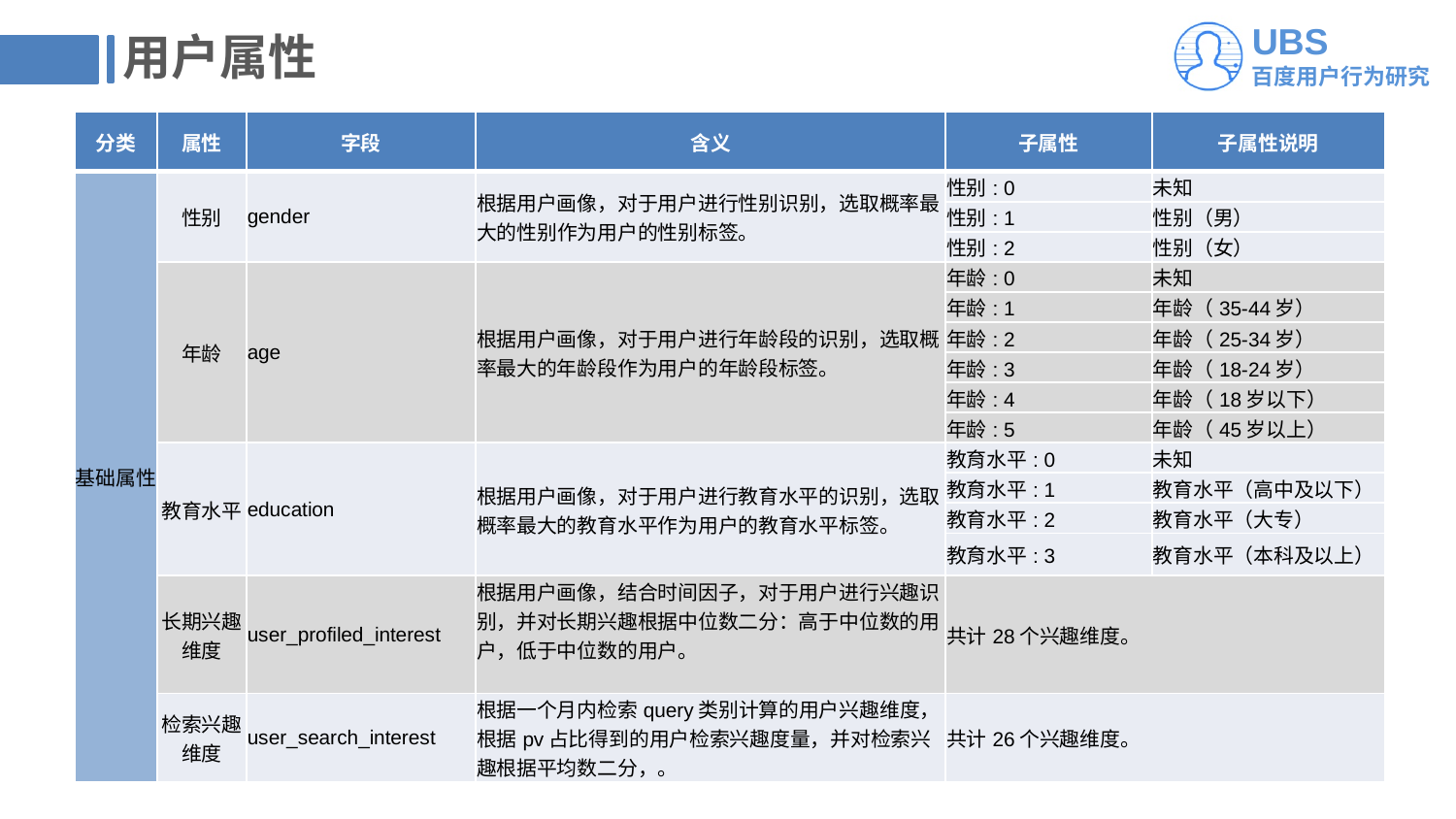

# 用户属性

| 分类 | 属性 | 字段 | 含义 | 子属性 | 子属性说明 |
| --- | --- | --- | --- | --- | --- |
| 基础属性 | 性别 | gender | 根据用户画像，对于用户进行性别识别，选取概率最大的性别作为用户的性别标签。 | 性别: 0 | 未知 |
|  |  |  |  | 性别: 1 | 性别（男） |
|  |  |  |  | 性别: 2 | 性别（女） |
|  | 年龄 | age | 根据用户画像，对于用户进行年龄段的识别，选取概率最大的年龄段作为用户的年龄段标签。 | 年龄: 0 | 未知 |
|  |  |  |  | 年龄: 1 | 年龄（35-44岁） |
|  |  |  |  | 年龄: 2 | 年龄（25-34岁） |
|  |  |  |  | 年龄: 3 | 年龄（18-24岁） |
|  |  |  |  | 年龄: 4 | 年龄（18岁以下） |
|  |  |  |  | 年龄: 5 | 年龄（45岁以上） |
|  | 教育水平 | education | 根据用户画像，对于用户进行教育水平的识别，选取概率最大的教育水平作为用户的教育水平标签。 | 教育水平: 0 | 未知 |
|  |  |  |  | 教育水平: 1 | 教育水平（高中及以下） |
|  |  |  |  | 教育水平: 2 | 教育水平（大专） |
|  |  |  |  | 教育水平: 3 | 教育水平（本科及以上） |
|  | 长期兴趣维度 | user\_profiled\_interest | 根据用户画像，结合时间因子，对于用户进行兴趣识别，并对长期兴趣根据中位数二分：高于中位数的用户，低于中位数的用户。 | 共计28个兴趣维度。 |  |
|  | 检索兴趣维度 | user\_search\_interest | 根据一个月内检索query类别计算的用户兴趣维度，根据pv占比得到的用户检索兴趣度量，并对检索兴趣根据平均数二分，。 | 共计26个兴趣维度。 |  |